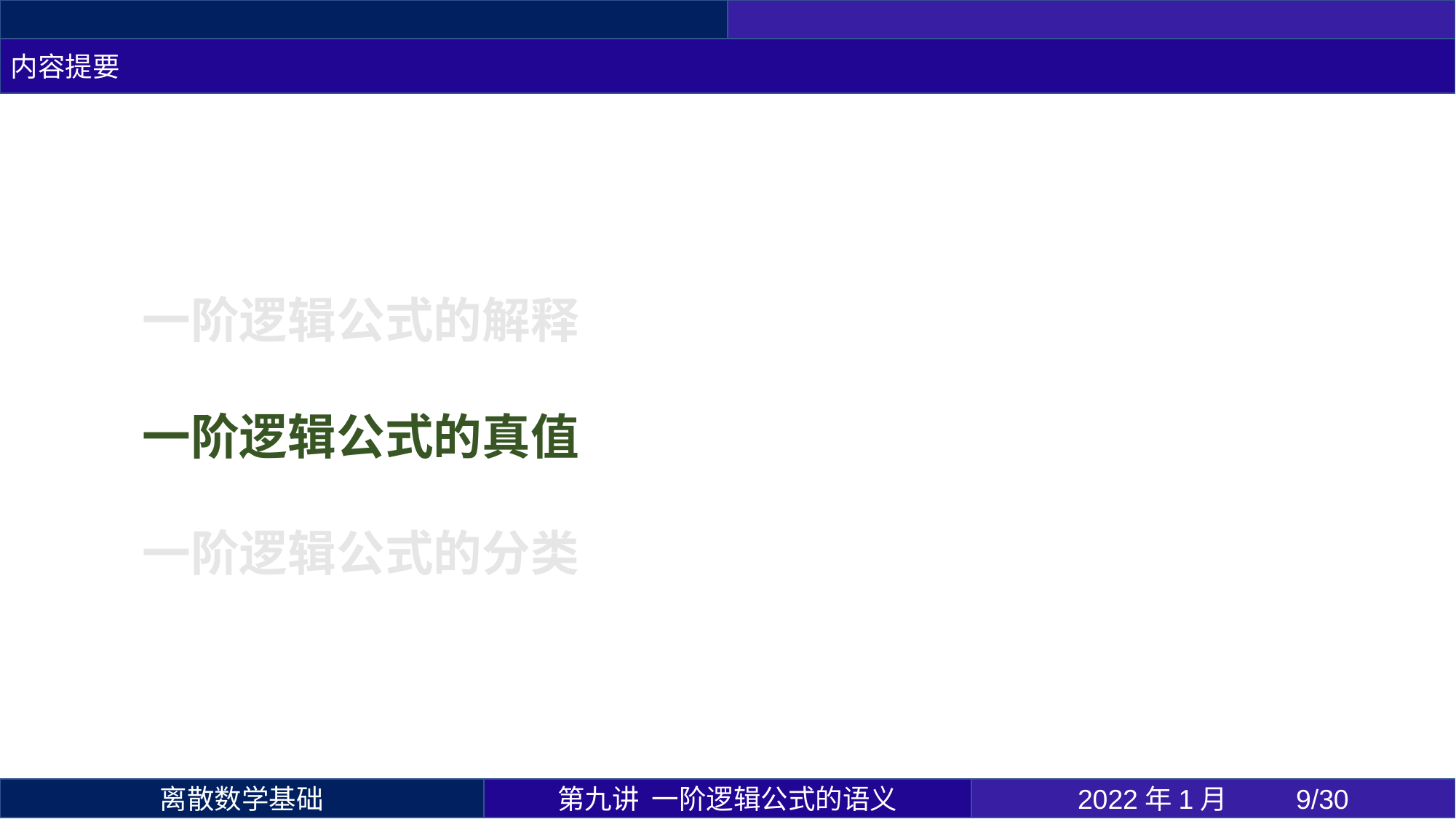

内容提要
一阶逻辑公式的解释
一阶逻辑公式的真值
一阶逻辑公式的分类
第九讲  一阶逻辑公式的语义
2022年1月 	9/30
离散数学基础